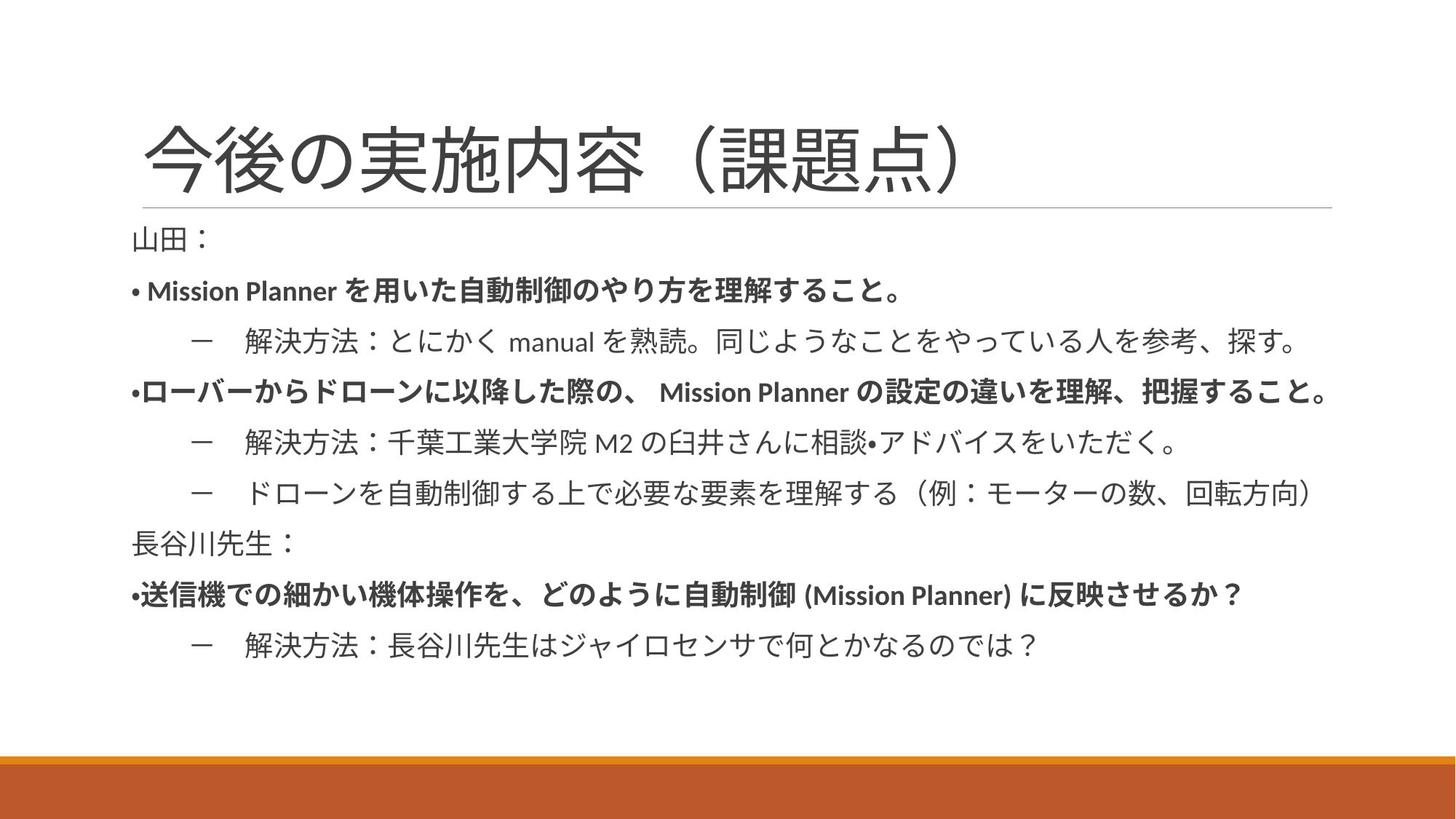

# 今後の実施内容（課題点）
山田：
・Mission Plannerを用いた自動制御のやり方を理解すること。
　　－　解決方法：とにかくmanualを熟読。同じようなことをやっている人を参考、探す。
・ローバーからドローンに以降した際の、Mission Plannerの設定の違いを理解、把握すること。
　　－　解決方法：千葉工業大学院M2の臼井さんに相談・アドバイスをいただく。
　　－　ドローンを自動制御する上で必要な要素を理解する（例：モーターの数、回転方向）
長谷川先生：
・送信機での細かい機体操作を、どのように自動制御(Mission Planner)に反映させるか？
　　－　解決方法：長谷川先生はジャイロセンサで何とかなるのでは？